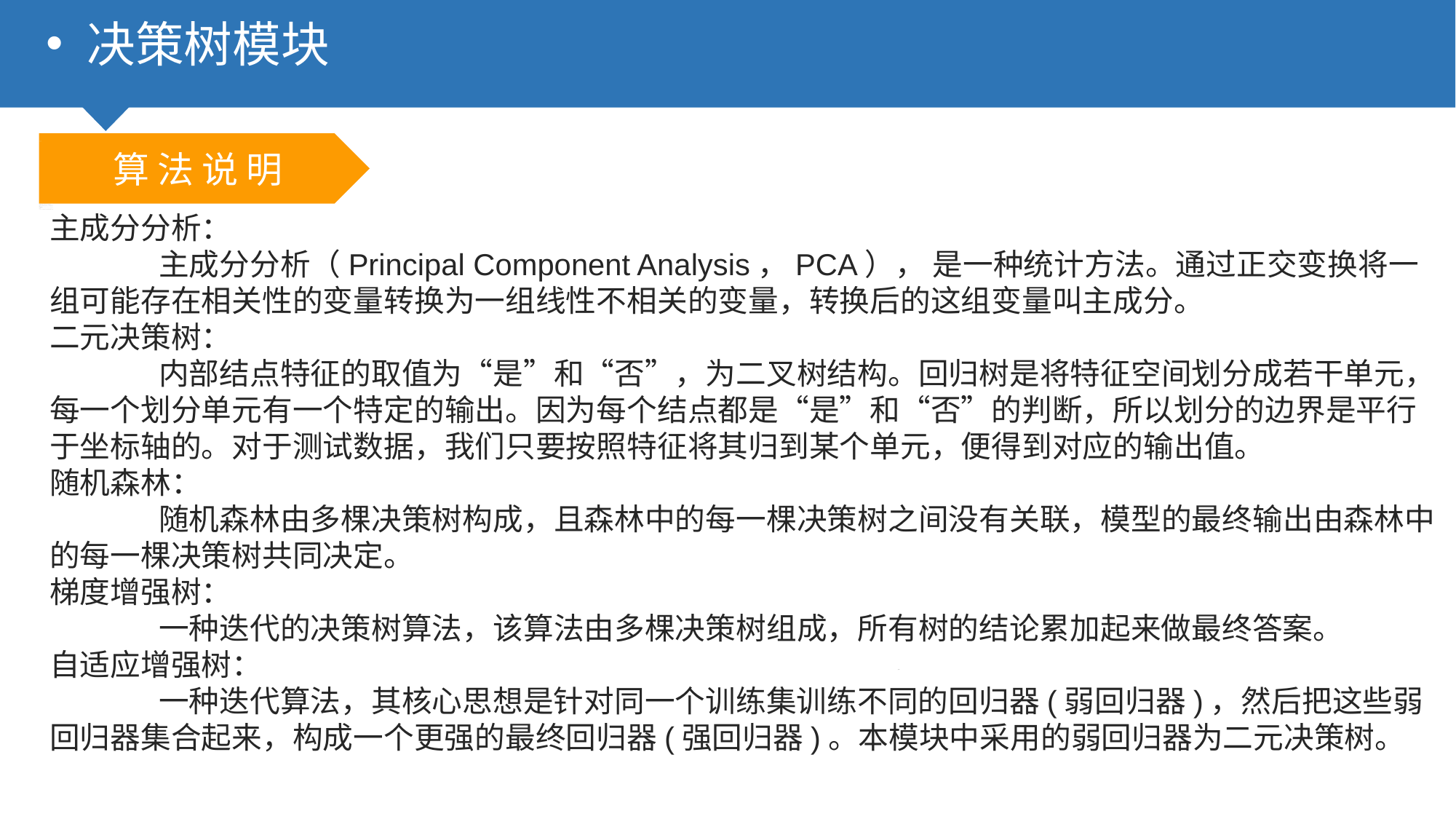

决策树模块

算 法 说 明
主成分分析：
	主成分分析（Principal Component Analysis，PCA）， 是一种统计方法。通过正交变换将一组可能存在相关性的变量转换为一组线性不相关的变量，转换后的这组变量叫主成分。
二元决策树：
	内部结点特征的取值为“是”和“否”，为二叉树结构。回归树是将特征空间划分成若干单元，每一个划分单元有一个特定的输出。因为每个结点都是“是”和“否”的判断，所以划分的边界是平行于坐标轴的。对于测试数据，我们只要按照特征将其归到某个单元，便得到对应的输出值。
随机森林：
	随机森林由多棵决策树构成，且森林中的每一棵决策树之间没有关联，模型的最终输出由森林中的每一棵决策树共同决定。
梯度增强树：
	一种迭代的决策树算法，该算法由多棵决策树组成，所有树的结论累加起来做最终答案。
自适应增强树：
	一种迭代算法，其核心思想是针对同一个训练集训练不同的回归器(弱回归器)，然后把这些弱回归器集合起来，构成一个更强的最终回归器(强回归器)。本模块中采用的弱回归器为二元决策树。
国外研究